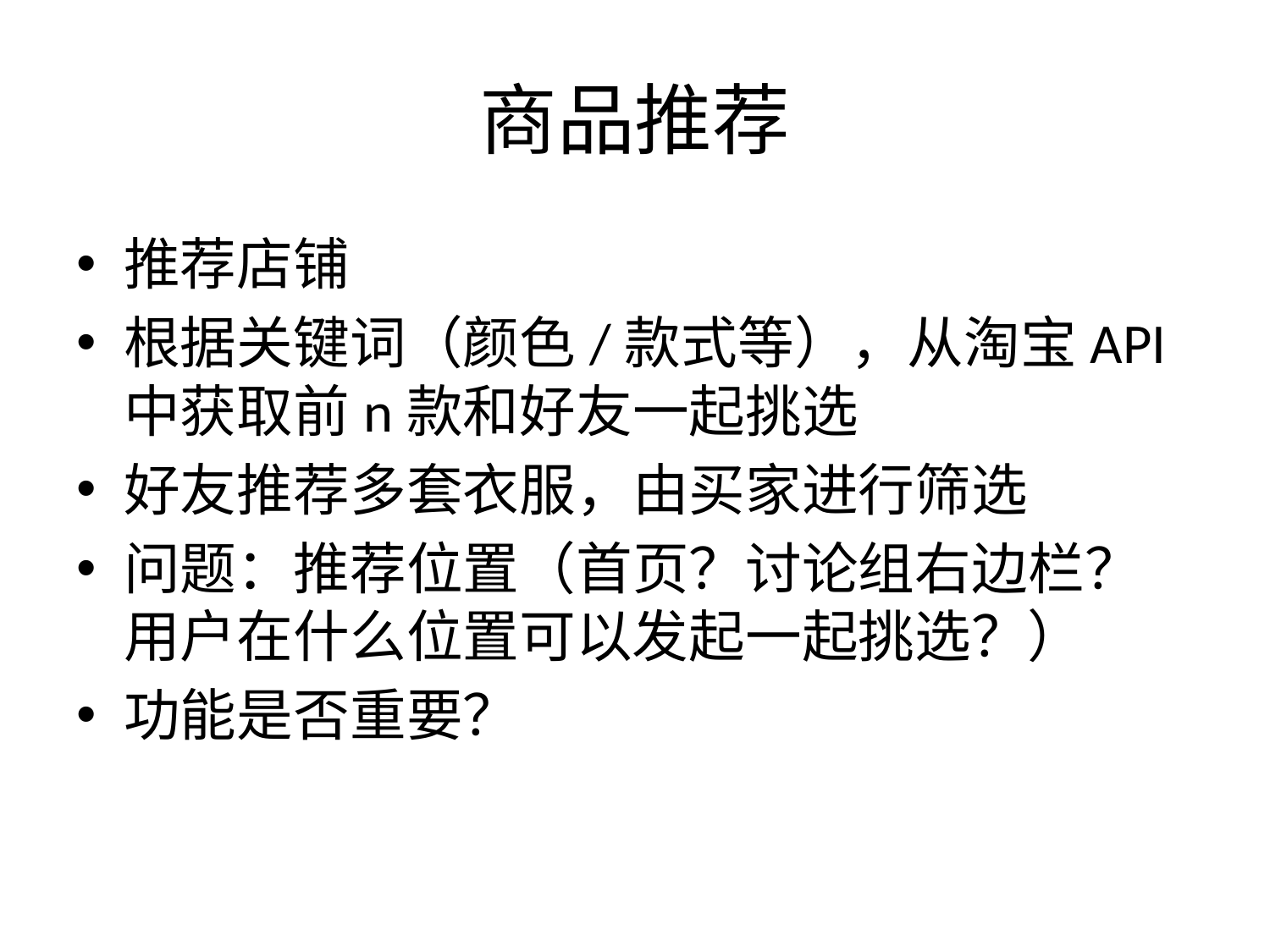

# 商品推荐
推荐店铺
根据关键词（颜色/款式等），从淘宝API中获取前n款和好友一起挑选
好友推荐多套衣服，由买家进行筛选
问题：推荐位置（首页？讨论组右边栏？用户在什么位置可以发起一起挑选？）
功能是否重要？